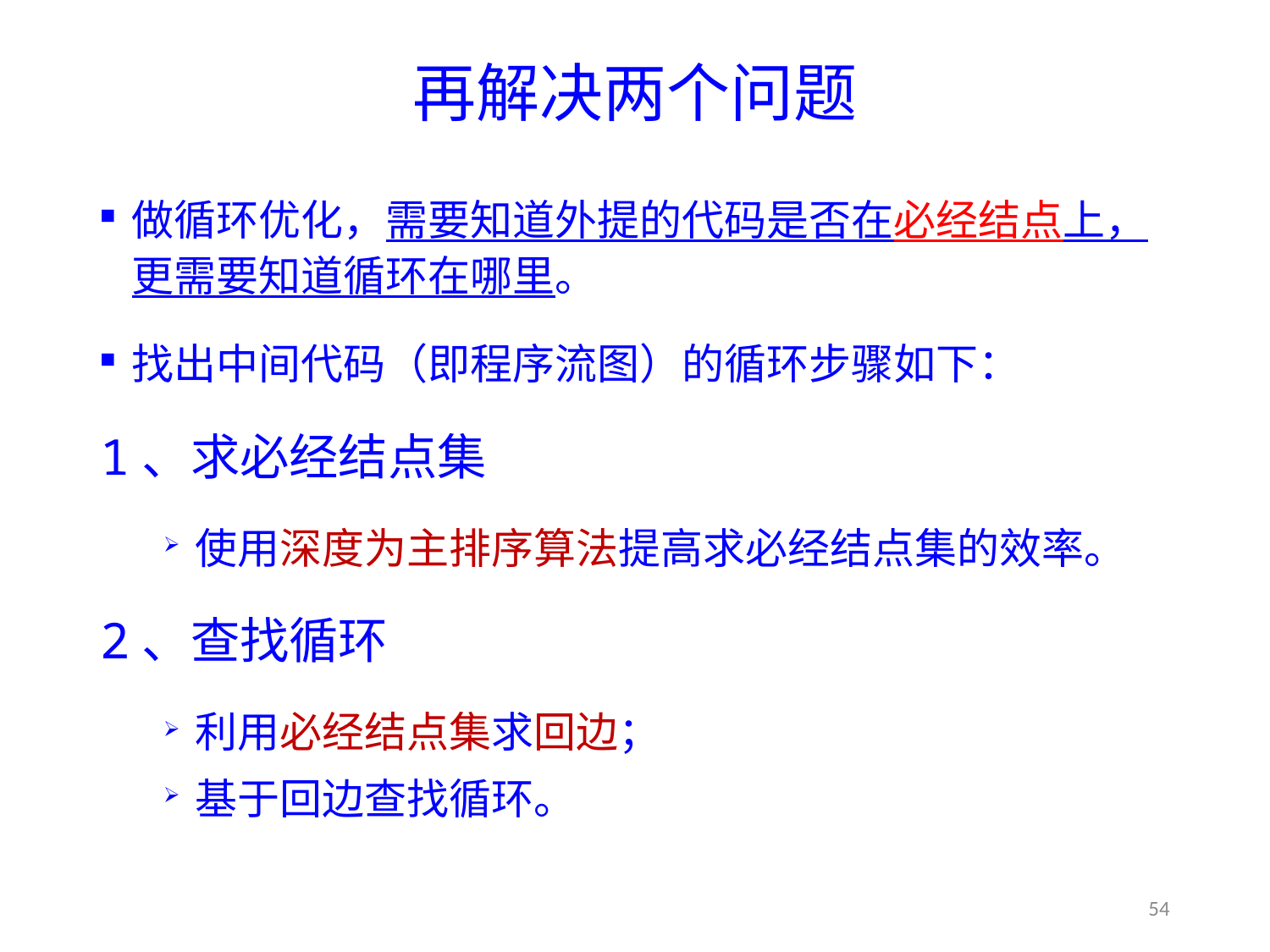

# 再解决两个问题
做循环优化，需要知道外提的代码是否在必经结点上，更需要知道循环在哪里。
找出中间代码（即程序流图）的循环步骤如下：
1、求必经结点集
使用深度为主排序算法提高求必经结点集的效率。
2、查找循环
利用必经结点集求回边；
基于回边查找循环。
54